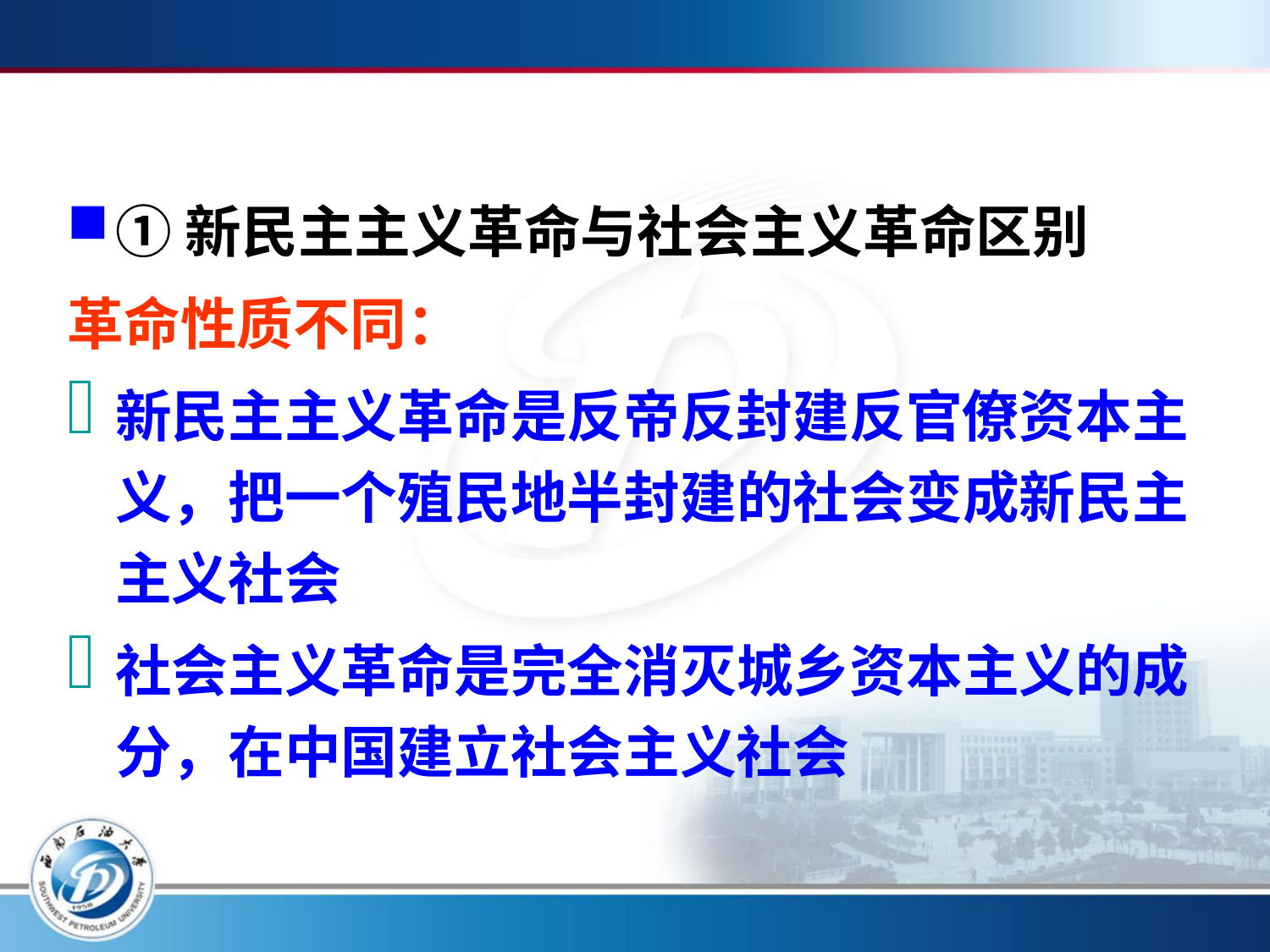

①新民主主义革命与社会主义革命区别
革命性质不同：
新民主主义革命是反帝反封建反官僚资本主义，把一个殖民地半封建的社会变成新民主主义社会
社会主义革命是完全消灭城乡资本主义的成分，在中国建立社会主义社会